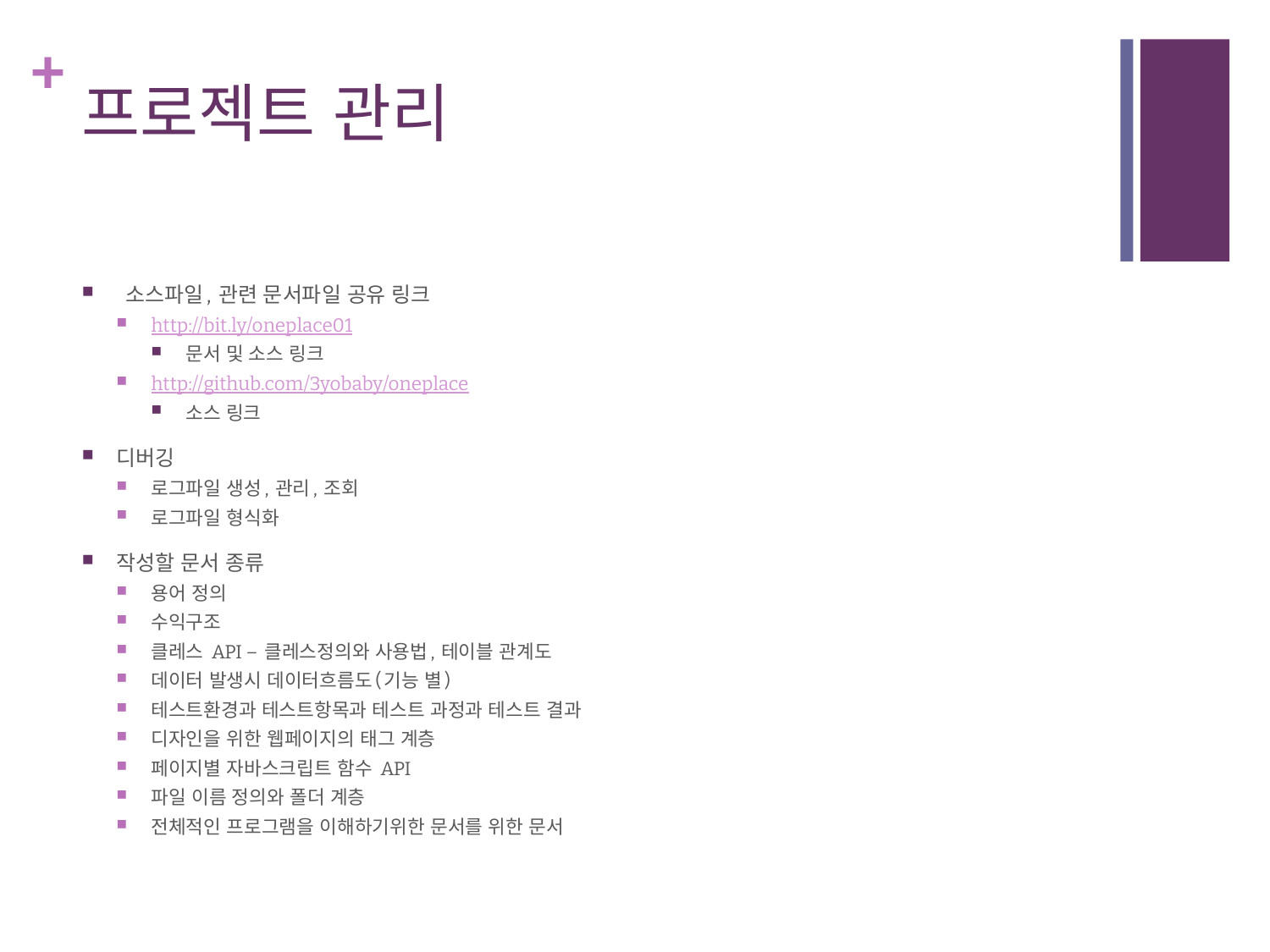

# 프로젝트 관리
 소스파일, 관련 문서파일 공유 링크
http://bit.ly/oneplace01
문서 및 소스 링크
http://github.com/3yobaby/oneplace
소스 링크
디버깅
로그파일 생성, 관리, 조회
로그파일 형식화
작성할 문서 종류
용어 정의
수익구조
클레스 API – 클레스정의와 사용법, 테이블 관계도
데이터 발생시 데이터흐름도(기능 별)
테스트환경과 테스트항목과 테스트 과정과 테스트 결과
디자인을 위한 웹페이지의 태그 계층
페이지별 자바스크립트 함수 API
파일 이름 정의와 폴더 계층
전체적인 프로그램을 이해하기위한 문서를 위한 문서